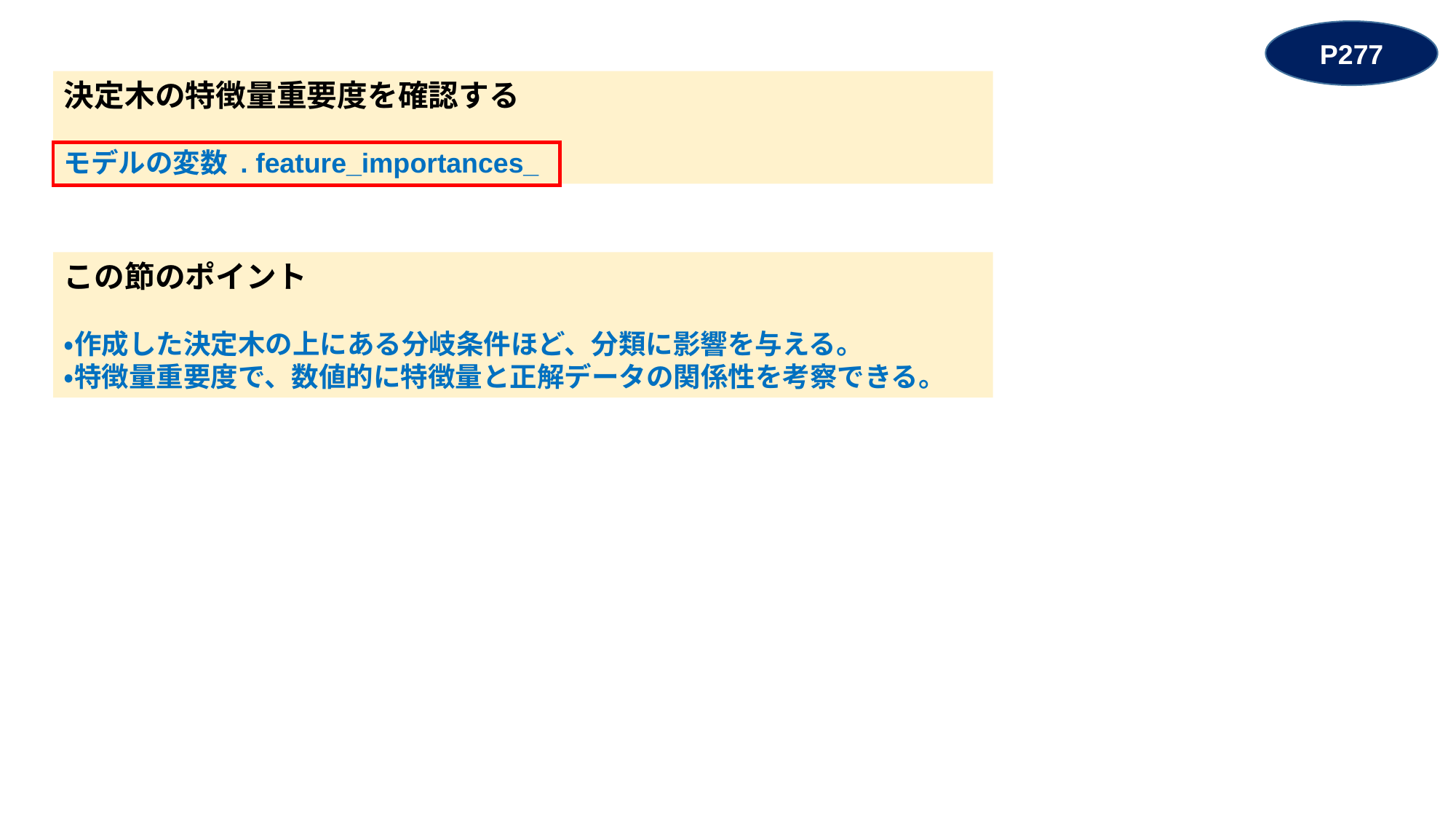

P277
決定木の特徴量重要度を確認する

モデルの変数 . feature_importances_

この節のポイント

・作成した決定木の上にある分岐条件ほど、分類に影響を与える。
・特徴量重要度で、数値的に特徴量と正解データの関係性を考察できる。